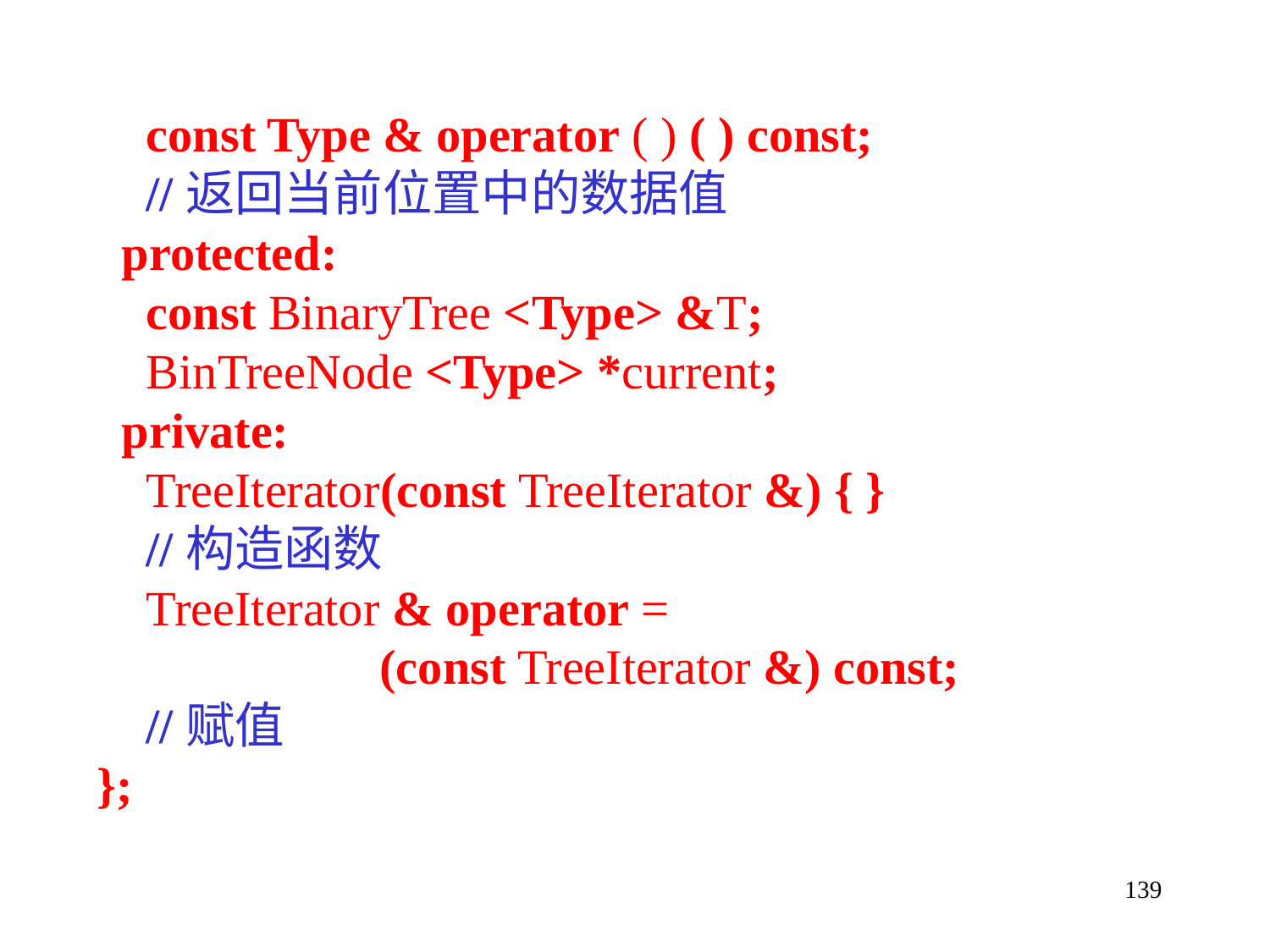

const Type & operator ( ) ( ) const;
    //返回当前位置中的数据值
  protected:
    const BinaryTree <Type> &T;
    BinTreeNode <Type> *current;
  private:
    TreeIterator(const TreeIterator &) { }
    //构造函数
    TreeIterator & operator =
                       (const TreeIterator &) const;
    //赋值
};
139